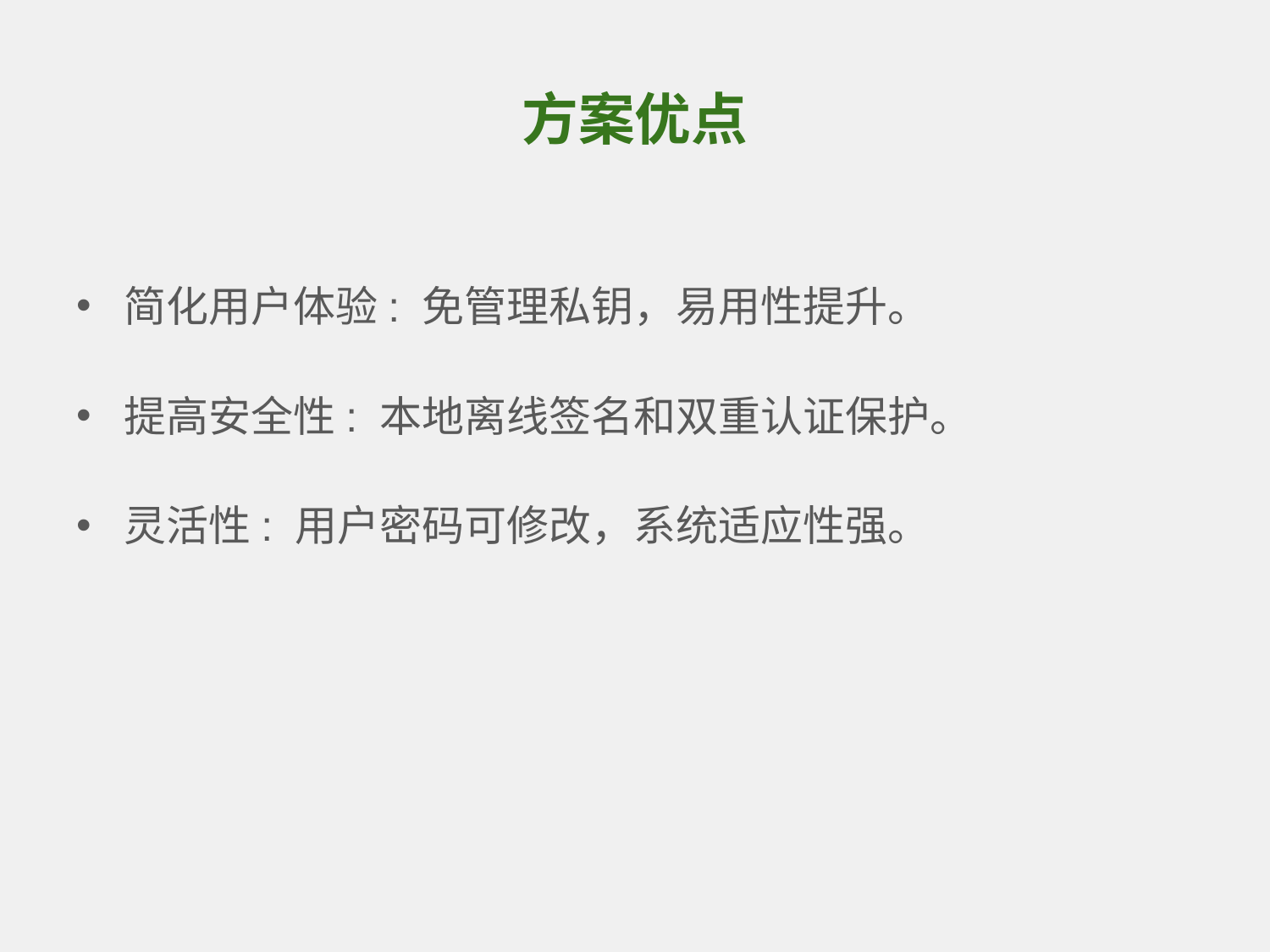

# 方案优点
简化用户体验: 免管理私钥，易用性提升。
提高安全性: 本地离线签名和双重认证保护。
灵活性: 用户密码可修改，系统适应性强。